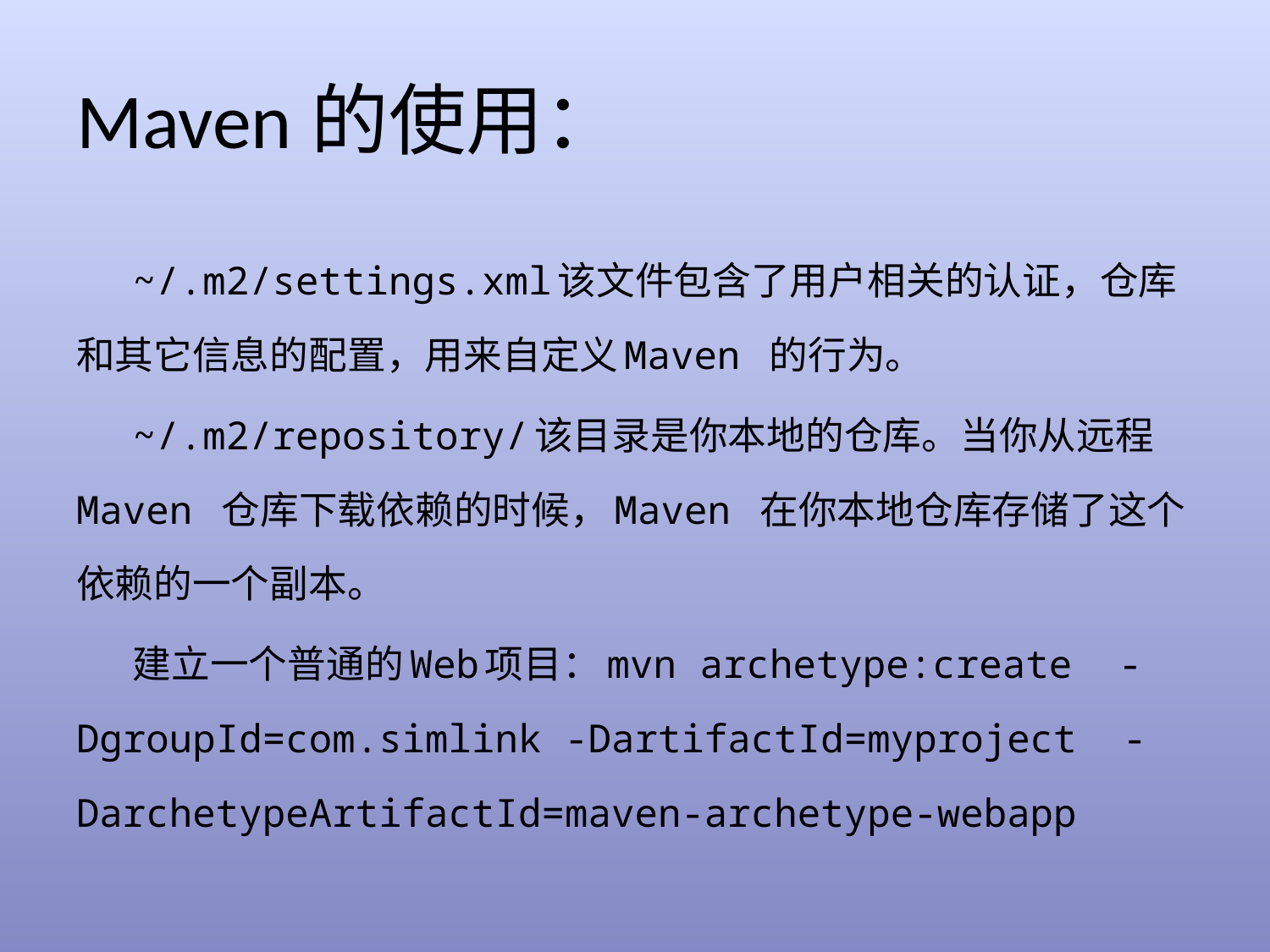

# Maven的使用：
~/.m2/settings.xml该文件包含了用户相关的认证，仓库和其它信息的配置，用来自定义Maven 的行为。
~/.m2/repository/该目录是你本地的仓库。当你从远程Maven 仓库下载依赖的时候，Maven 在你本地仓库存储了这个依赖的一个副本。
建立一个普通的Web项目：mvn archetype:create  -DgroupId=com.simlink -DartifactId=myproject  -DarchetypeArtifactId=maven-archetype-webapp